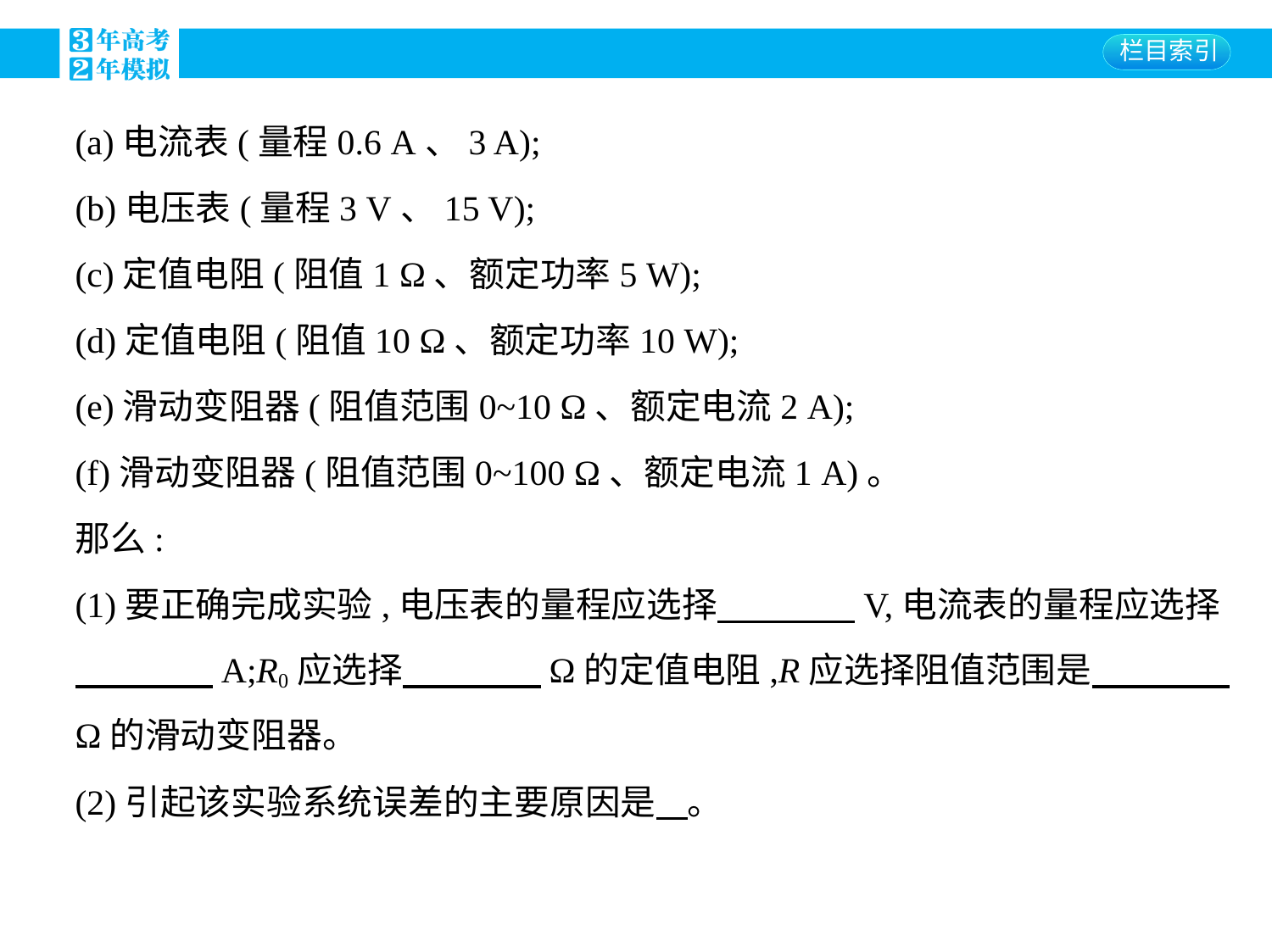

(a)电流表(量程0.6 A、3 A);
(b)电压表(量程3 V、15 V);
(c)定值电阻(阻值1 Ω、额定功率5 W);
(d)定值电阻(阻值10 Ω、额定功率10 W);
(e)滑动变阻器(阻值范围0~10 Ω、额定电流2 A);
(f)滑动变阻器(阻值范围0~100 Ω、额定电流1 A)。
那么:
(1)要正确完成实验,电压表的量程应选择　　　    V,电流表的量程应选择
　　　    A;R0应选择　　　    Ω的定值电阻,R应选择阻值范围是　　　    
Ω的滑动变阻器。
(2)引起该实验系统误差的主要原因是    。